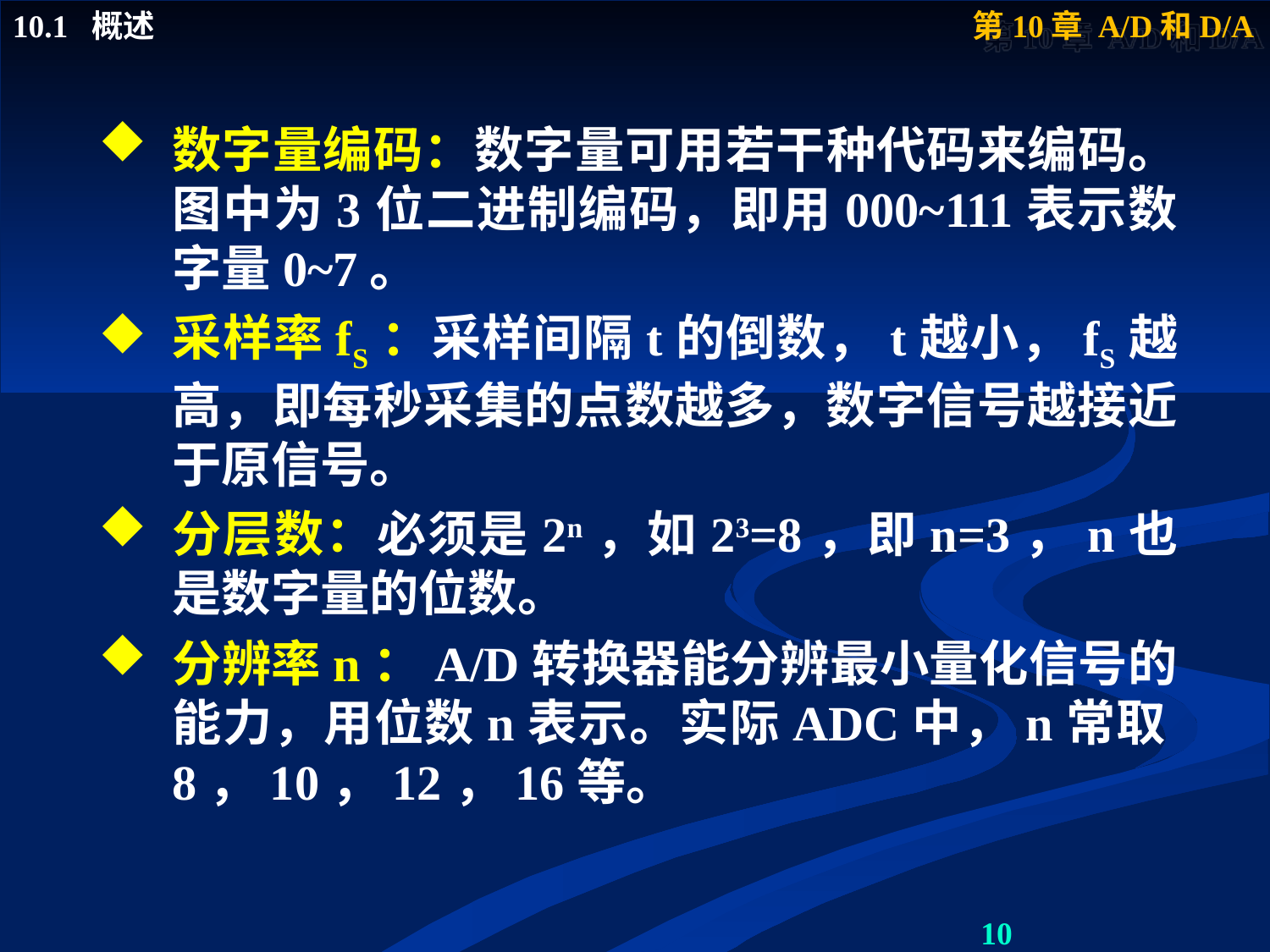

数字量编码：数字量可用若干种代码来编码。图中为3位二进制编码，即用000~111表示数字量0~7。
采样率fS：采样间隔t的倒数，t越小，fS越高，即每秒采集的点数越多，数字信号越接近于原信号。
分层数：必须是2n，如23=8，即n=3，n也是数字量的位数。
分辨率n：A/D转换器能分辨最小量化信号的能力，用位数n表示。实际ADC中，n常取8，10，12，16等。